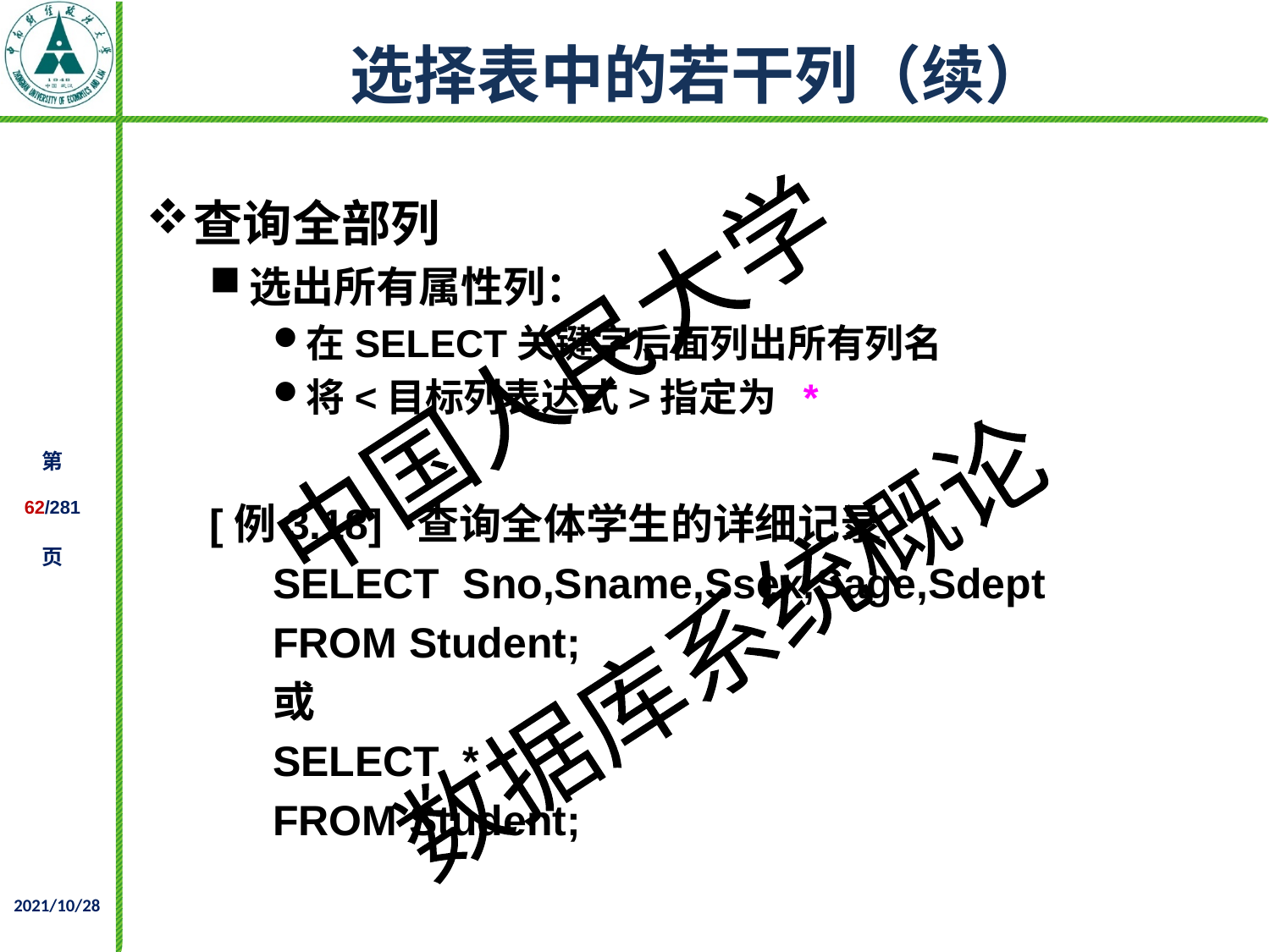

# 选择表中的若干列（续）
查询全部列
选出所有属性列：
在SELECT关键字后面列出所有列名
将<目标列表达式>指定为  *

[例3.18]  查询全体学生的详细记录
SELECT  Sno,Sname,Ssex,Sage,Sdept
FROM Student;
或
SELECT  *
FROM Student;
2021/10/28